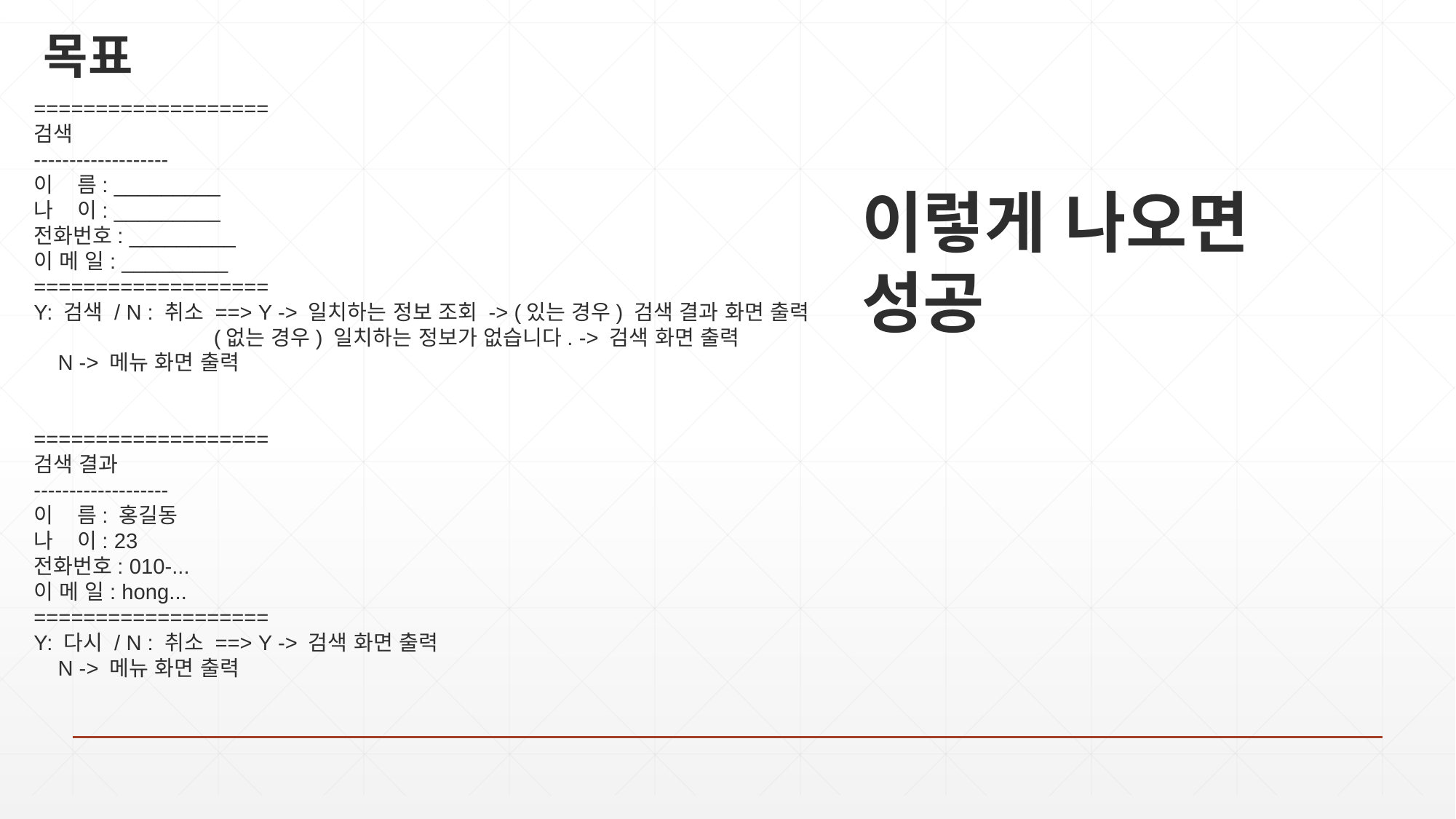

# 목표
===================
검색
-------------------
이    름: _________
나    이: _________
전화번호: _________
이 메 일: _________
===================
Y: 검색 / N : 취소 ==> Y -> 일치하는 정보 조회 -> (있는 경우) 검색 결과 화면 출력
                              (없는 경우) 일치하는 정보가 없습니다. -> 검색 화면 출력
    N -> 메뉴 화면 출력
===================
검색 결과
-------------------
이    름: 홍길동
나    이: 23
전화번호: 010-...
이 메 일: hong...
===================
Y: 다시 / N : 취소 ==> Y -> 검색 화면 출력
    N -> 메뉴 화면 출력
이렇게 나오면 성공